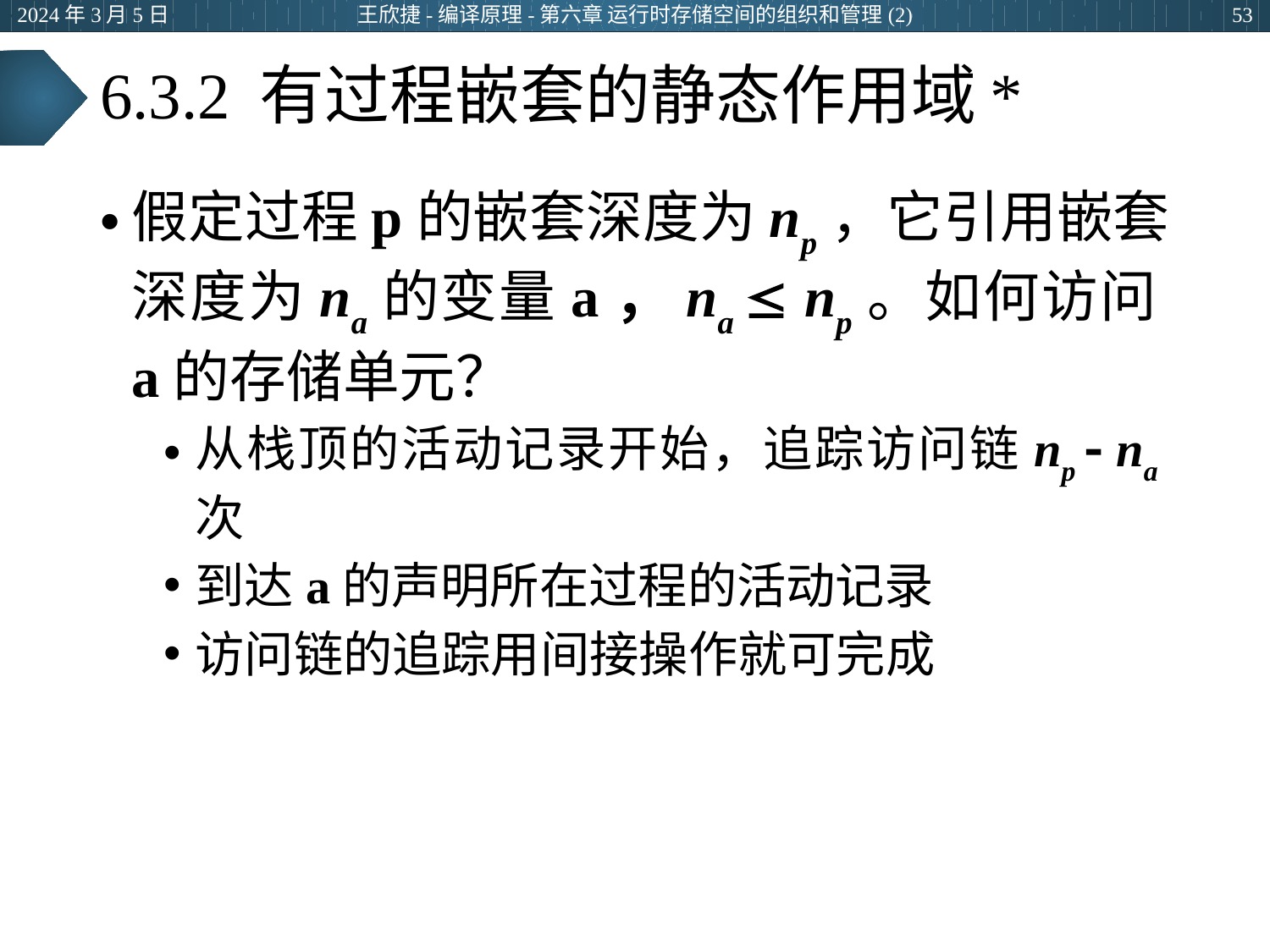

王欣捷-编译原理-第六章 运行时存储空间的组织和管理(2)
2024年3月5日
53
# 6.3.2 有过程嵌套的静态作用域*
假定过程p的嵌套深度为np，它引用嵌套深度为na的变量a，na ≤ np。如何访问a的存储单元？
从栈顶的活动记录开始，追踪访问链np − na次
到达a的声明所在过程的活动记录
访问链的追踪用间接操作就可完成